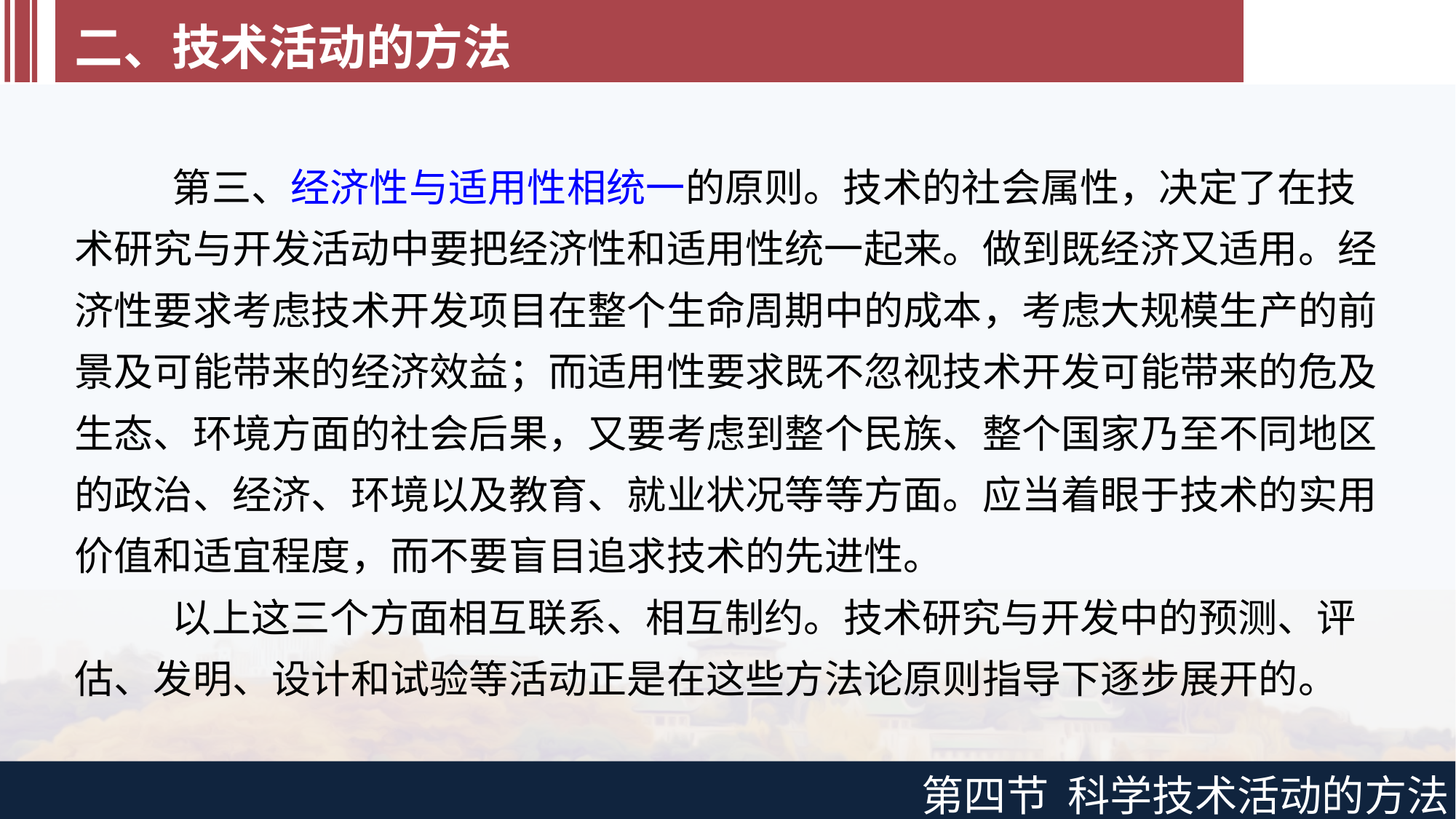

二、技术活动的方法
第三、经济性与适用性相统一的原则。技术的社会属性，决定了在技术研究与开发活动中要把经济性和适用性统一起来。做到既经济又适用。经济性要求考虑技术开发项目在整个生命周期中的成本，考虑大规模生产的前景及可能带来的经济效益；而适用性要求既不忽视技术开发可能带来的危及生态、环境方面的社会后果，又要考虑到整个民族、整个国家乃至不同地区的政治、经济、环境以及教育、就业状况等等方面。应当着眼于技术的实用价值和适宜程度，而不要盲目追求技术的先进性。
以上这三个方面相互联系、相互制约。技术研究与开发中的预测、评估、发明、设计和试验等活动正是在这些方法论原则指导下逐步展开的。

第四节  科学技术活动的方法